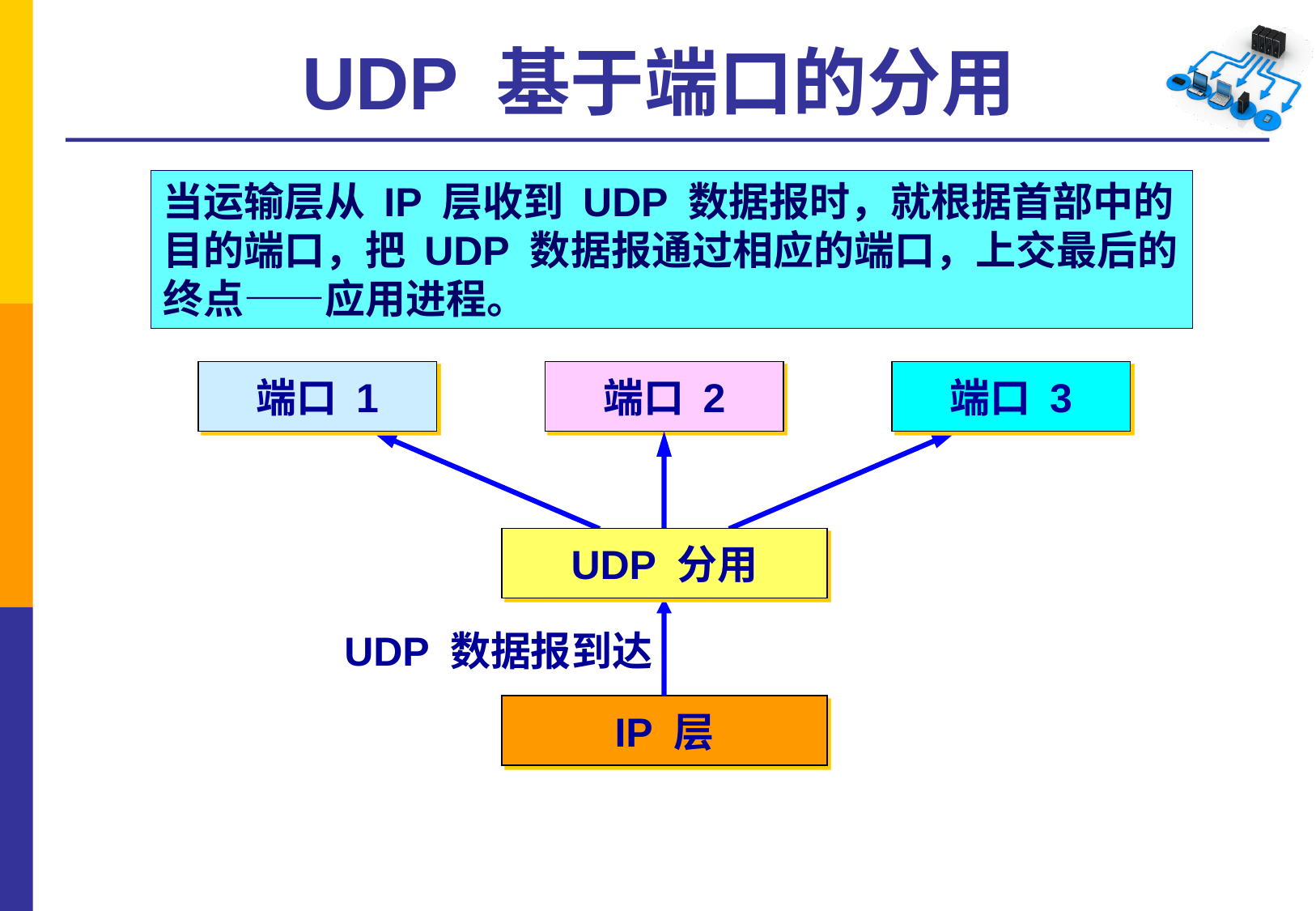

# UDP 基于端口的分用
当运输层从 IP 层收到 UDP 数据报时，就根据首部中的目的端口，把 UDP 数据报通过相应的端口，上交最后的终点——应用进程。
端口 1
端口 2
端口 3

UDP 分用

UDP 数据报到达
IP 层